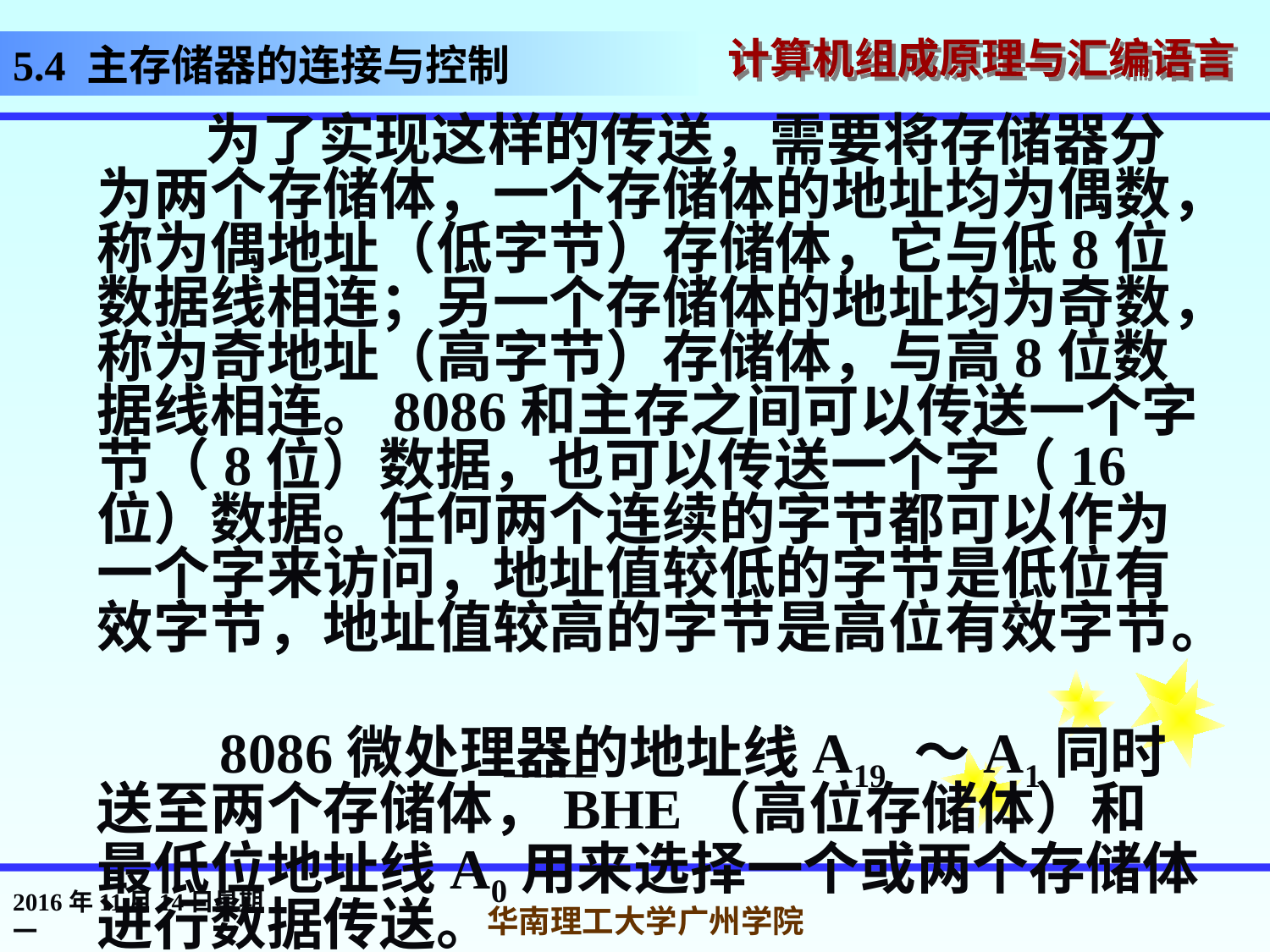

# 5.4 主存储器的连接与控制
           为了实现这样的传送，需要将存储器分为两个存储体，一个存储体的地址均为偶数，称为偶地址（低字节）存储体，它与低8位数据线相连；另一个存储体的地址均为奇数，称为奇地址（高字节）存储体，与高8位数据线相连。8086和主存之间可以传送一个字节（8位）数据，也可以传送一个字（16位）数据。任何两个连续的字节都可以作为一个字来访问，地址值较低的字节是低位有效字节，地址值较高的字节是高位有效字节。
            8086微处理器的地址线A19 ～A1同时送至两个存储体，BHE（高位存储体）和最低位地址线A0用来选择一个或两个存储体进行数据传送。

2016年11月14日星期一
华南理工大学广州学院